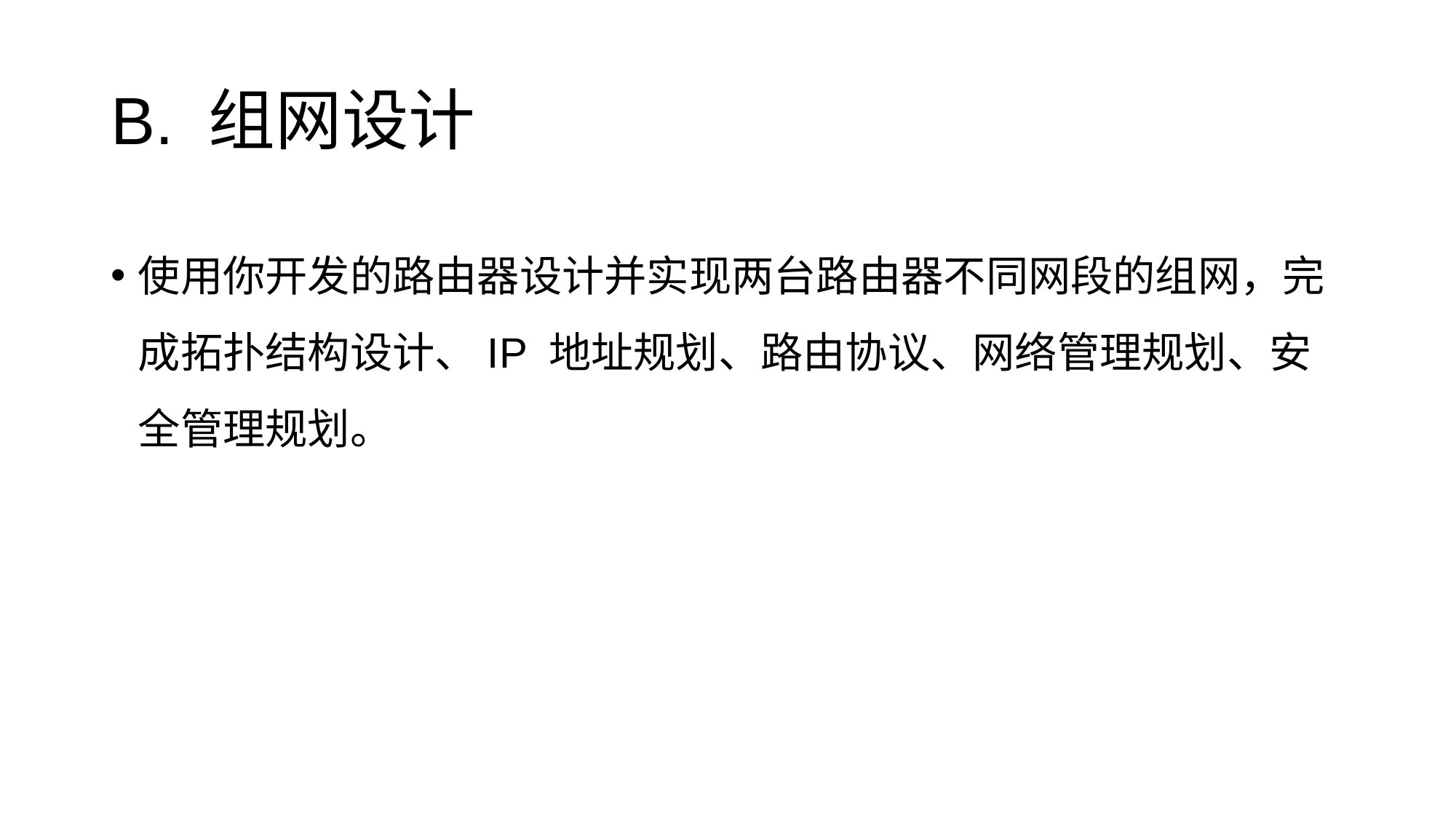

# B. 组网设计
使用你开发的路由器设计并实现两台路由器不同网段的组网，完成拓扑结构设计、IP 地址规划、路由协议、网络管理规划、安全管理规划。